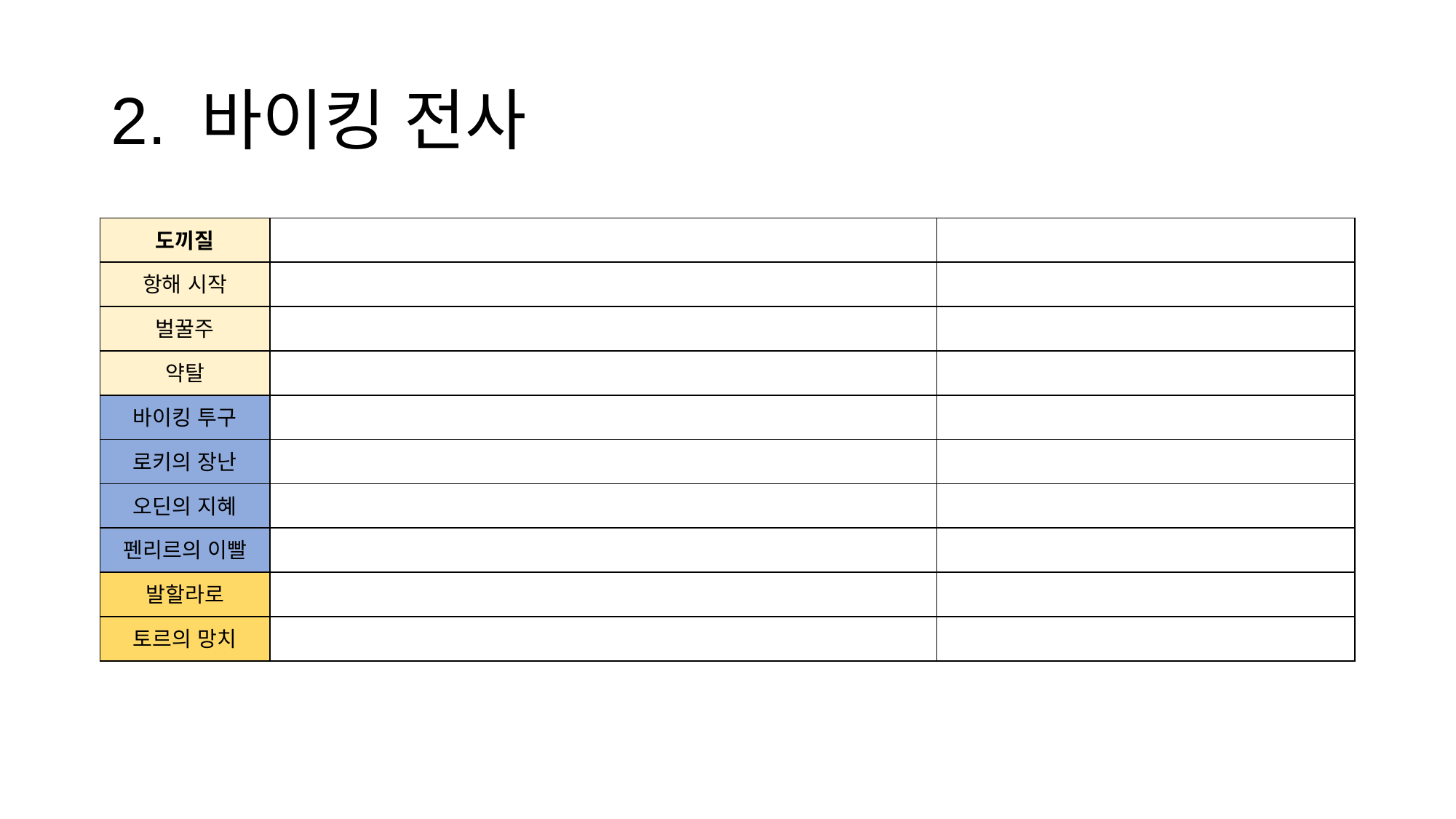

# 2. 바이킹 전사
| 도끼질 |  |  |
| --- | --- | --- |
| 항해 시작 |  |  |
| 벌꿀주 |  |  |
| 약탈 |  |  |
| 바이킹 투구 |  |  |
| 로키의 장난 |  |  |
| 오딘의 지혜 |  |  |
| 펜리르의 이빨 |  |  |
| 발할라로 |  |  |
| 토르의 망치 |  |  |